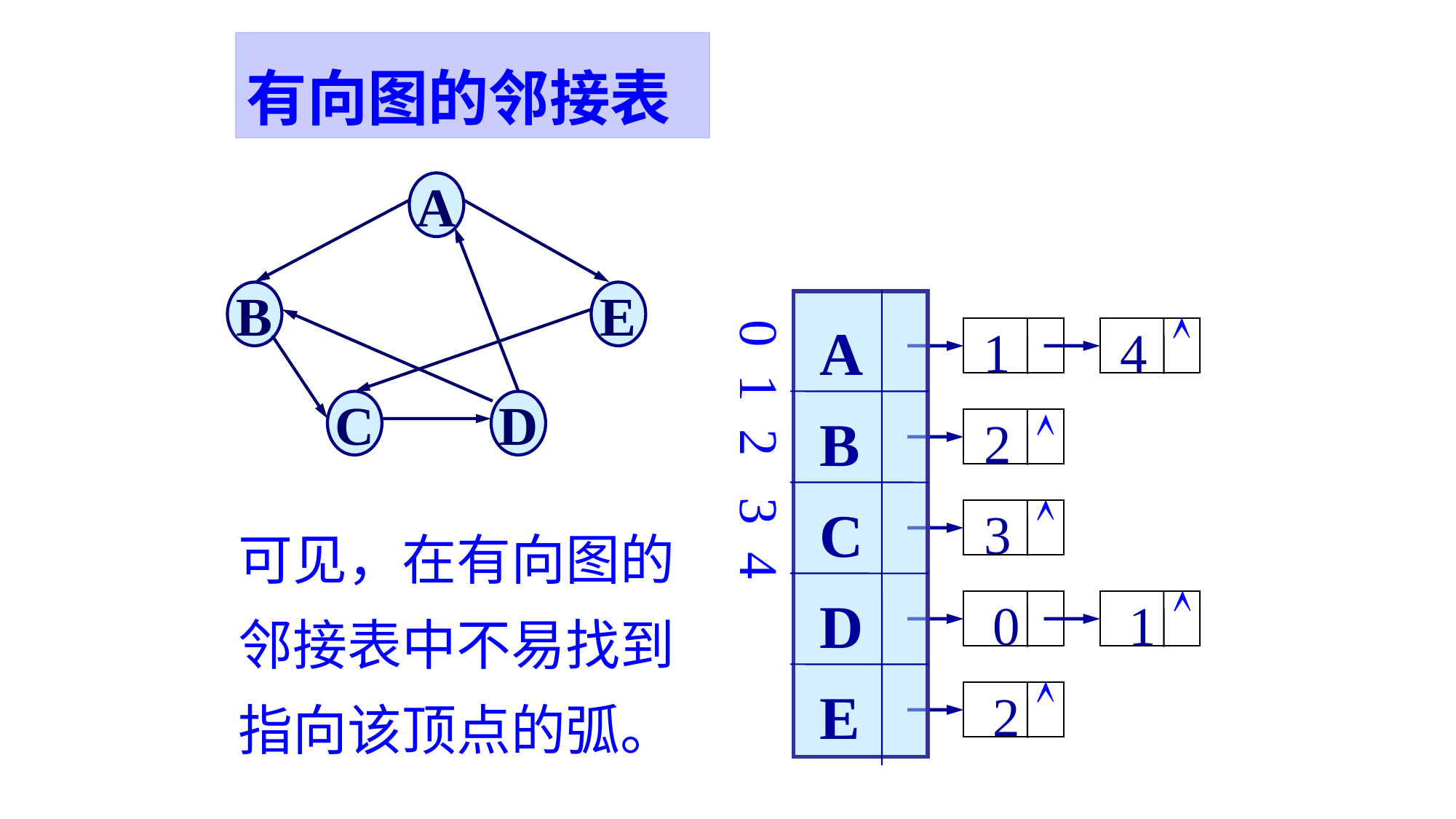

有向图的邻接表
A

B
E

C
D

 A
 B
 C
 D
 E

∧
0  1  2   3  4
1        4

∧
2

∧
3

∧
0        1

∧
2

可见，在有向图的邻接表中不易找到指向该顶点的弧。